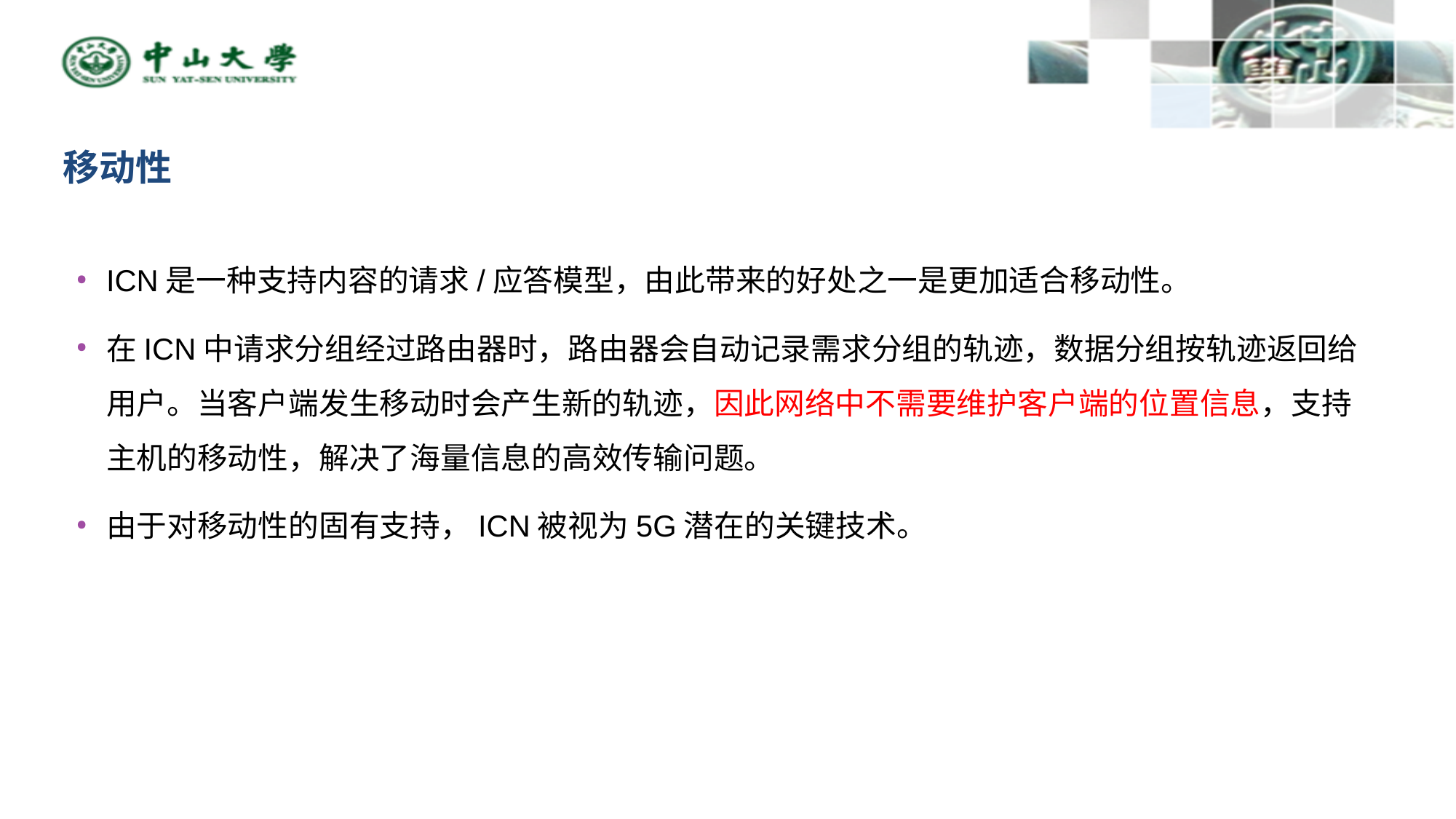

# 移动性
ICN是一种支持内容的请求/应答模型，由此带来的好处之一是更加适合移动性。
在ICN中请求分组经过路由器时，路由器会自动记录需求分组的轨迹，数据分组按轨迹返回给用户。当客户端发生移动时会产生新的轨迹，因此网络中不需要维护客户端的位置信息，支持主机的移动性，解决了海量信息的高效传输问题。
由于对移动性的固有支持，ICN被视为5G潜在的关键技术。